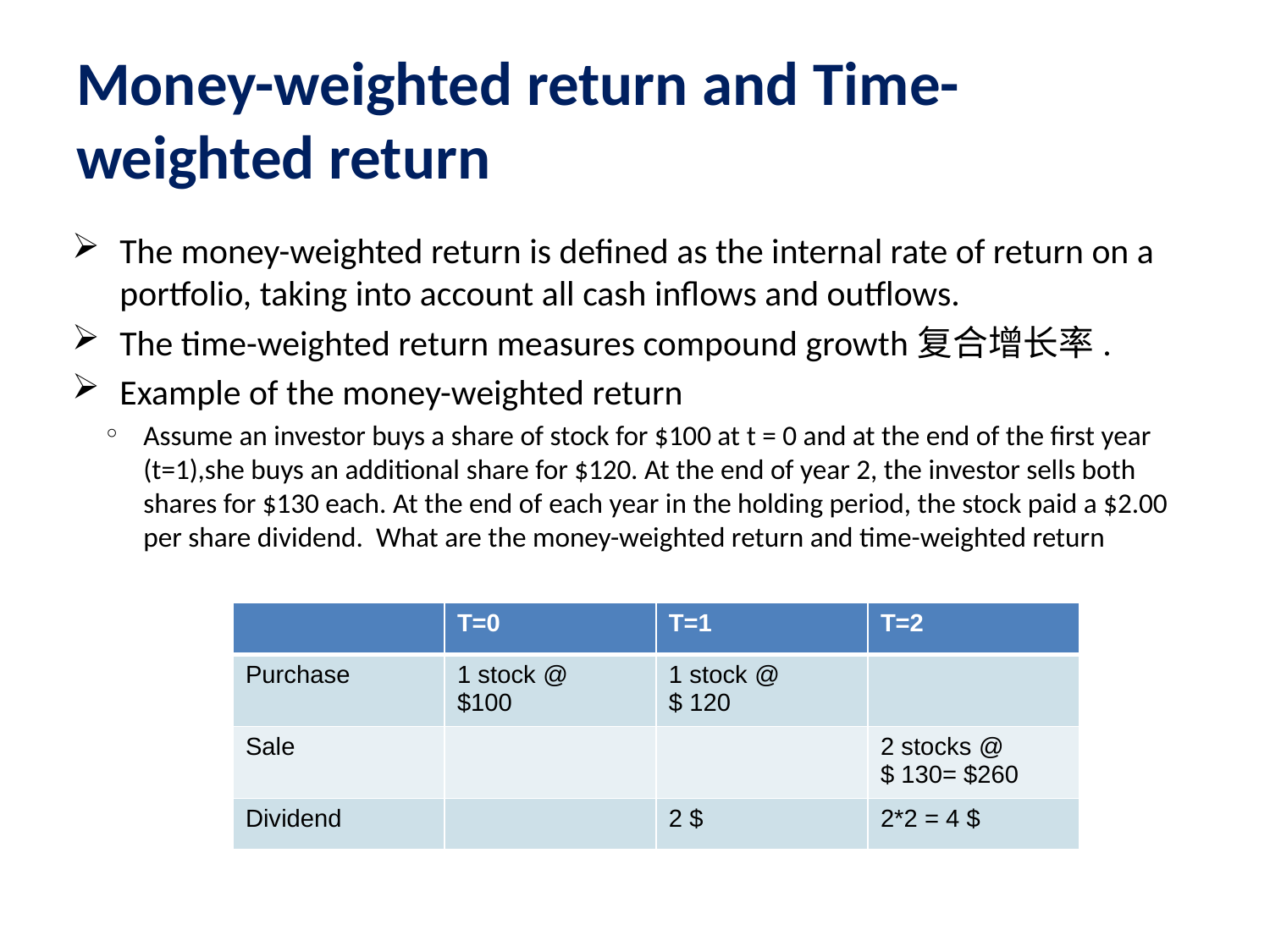

Money-weighted return and Time-weighted return
The money-weighted return is defined as the internal rate of return on a portfolio, taking into account all cash inflows and outflows.
The time-weighted return measures compound growth复合增长率.
Example of the money-weighted return
Assume an investor buys a share of stock for $100 at t = 0 and at the end of the first year (t=1),she buys an additional share for $120. At the end of year 2, the investor sells both shares for $130 each. At the end of each year in the holding period, the stock paid a $2.00 per share dividend.  What are the money-weighted return and time-weighted return

|  | T=0 | T=1 | T=2 |
| --- | --- | --- | --- |
| Purchase | 1 stock @ $100 | 1 stock @ $ 120 |  |
| Sale |  |  | 2 stocks @ $ 130= $260 |
| Dividend |  | 2 $ | 2\*2 = 4 $ |